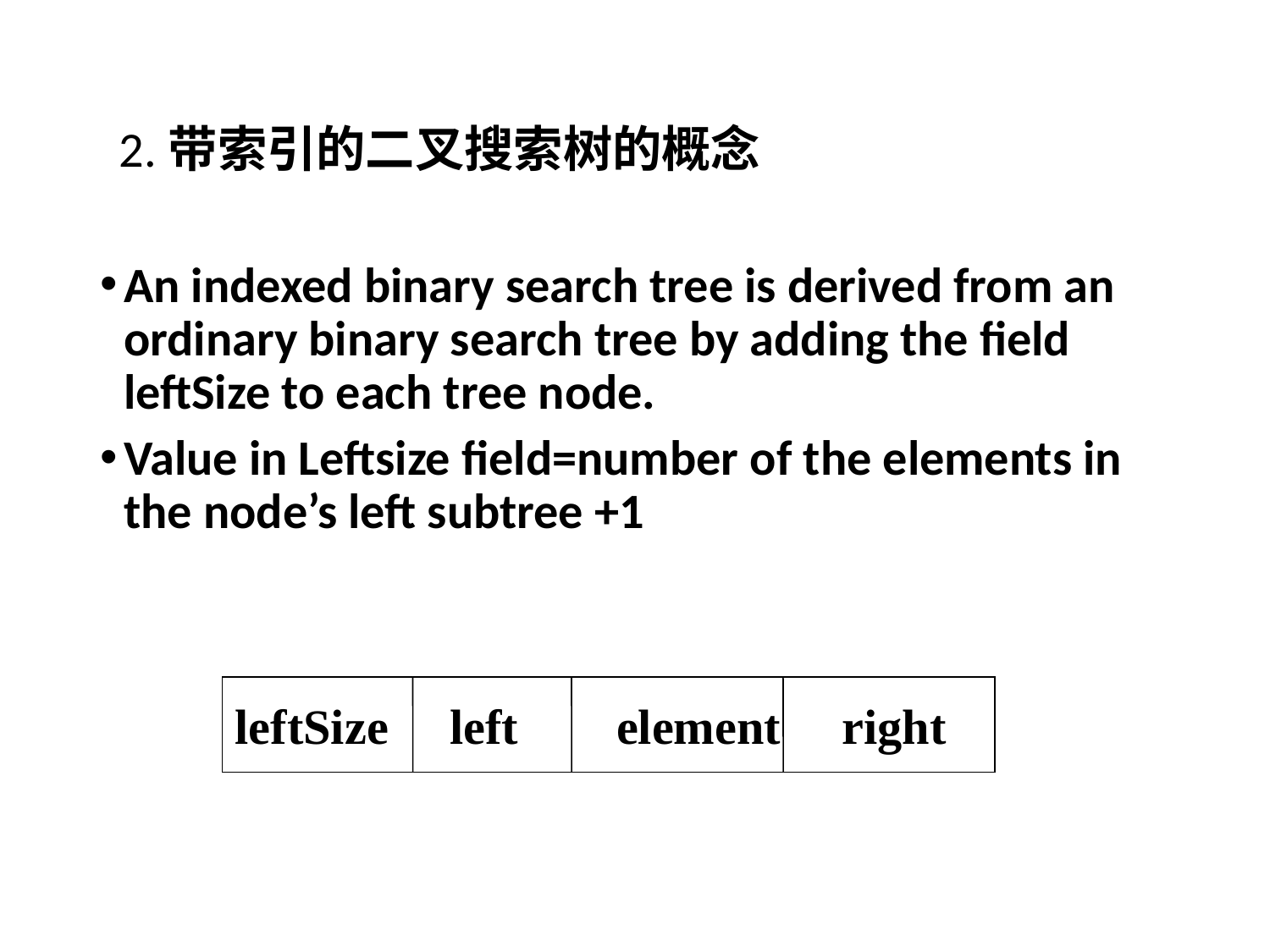

# 2.带索引的二叉搜索树的概念
An indexed binary search tree is derived from an ordinary binary search tree by adding the field  leftSize to each tree node.
Value in Leftsize field=number of the elements in the node’s left subtree +1
leftSize     left        element     right